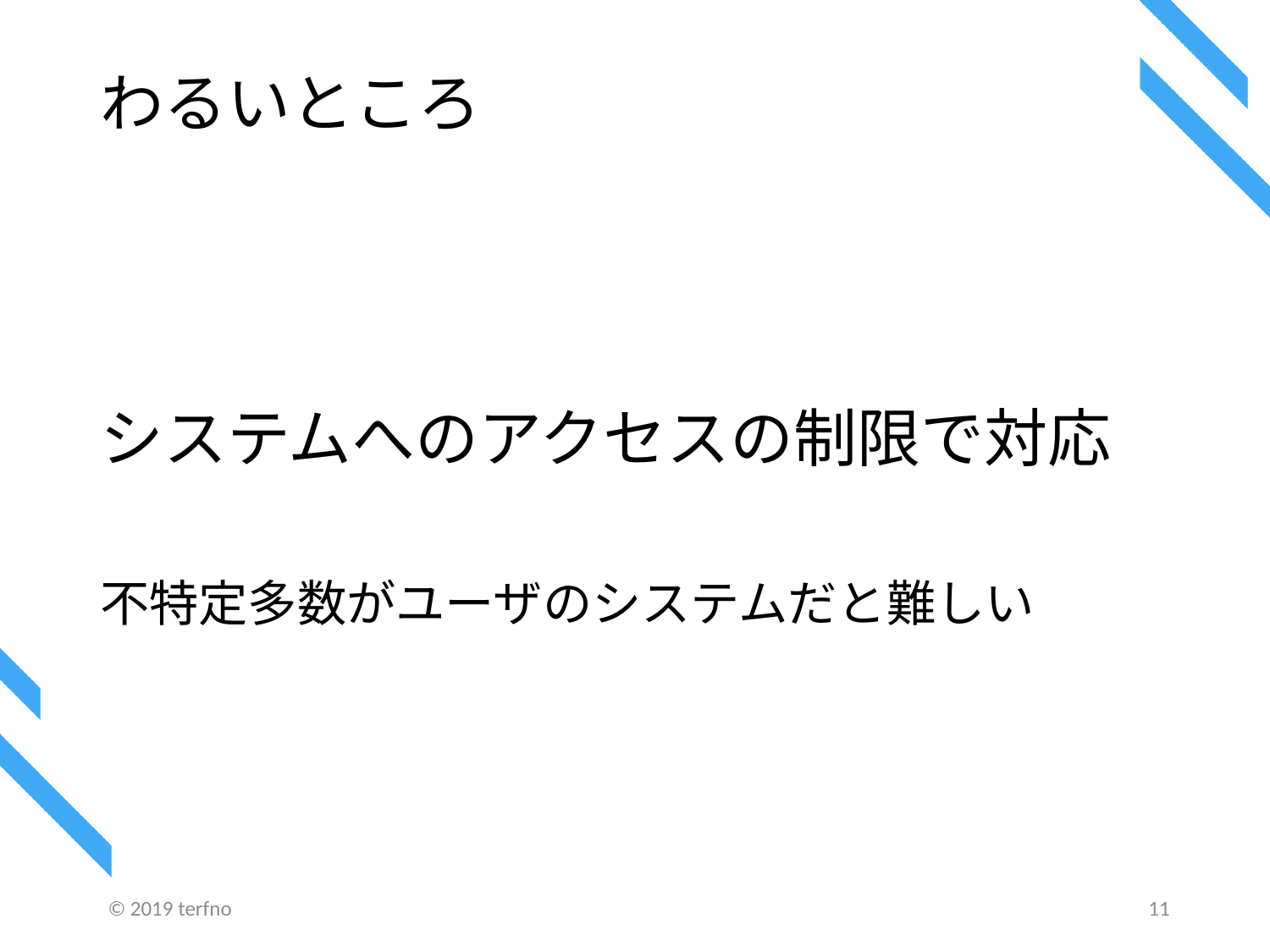

# わるいところ
システムへのアクセスの制限で対応

不特定多数がユーザのシステムだと難しい
© 2019 terfno
11